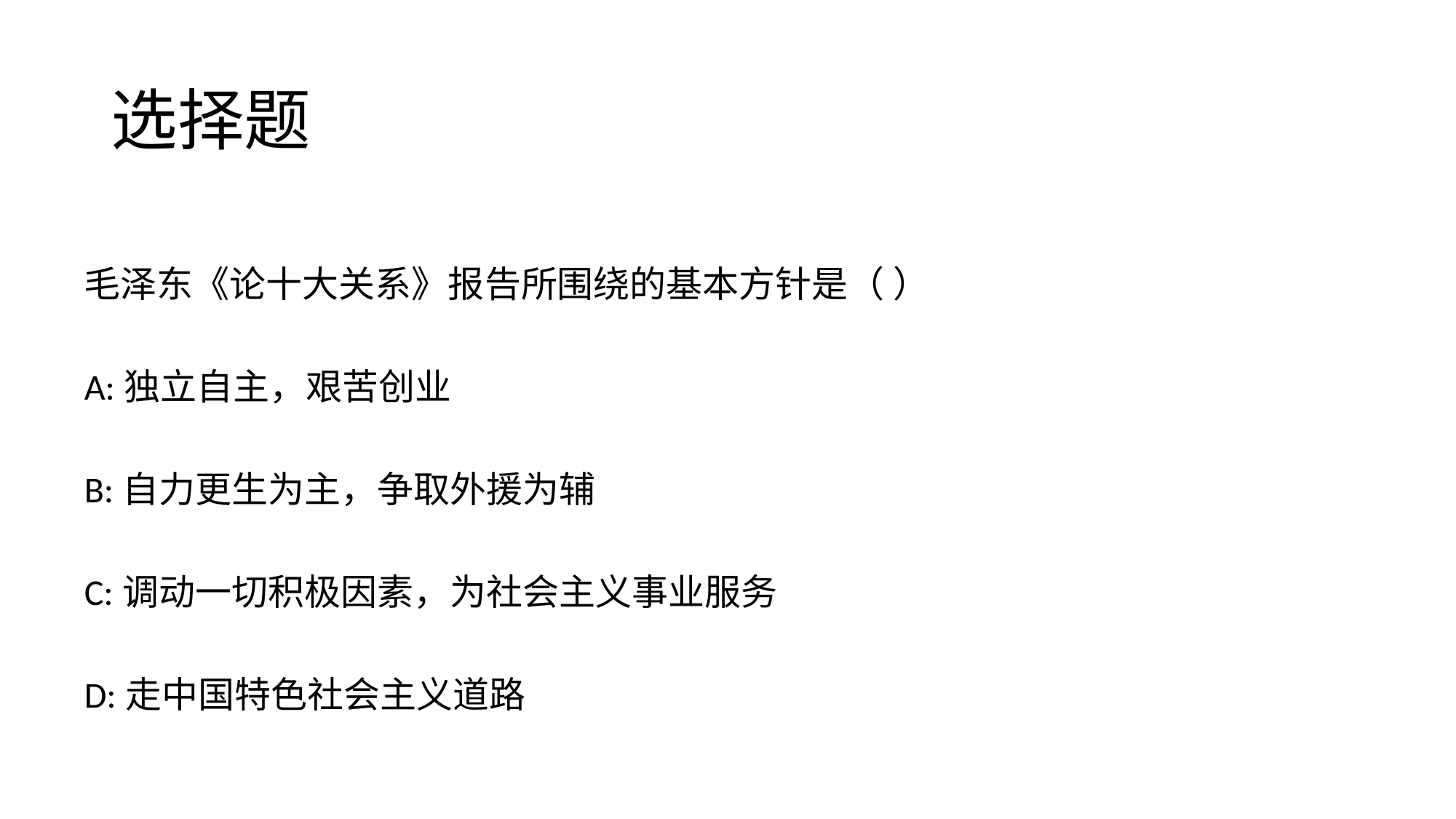

# 选择题
毛泽东《论十大关系》报告所围绕的基本方针是（ ）
A:独立自主，艰苦创业
B:自力更生为主，争取外援为辅
C:调动一切积极因素，为社会主义事业服务
D:走中国特色社会主义道路